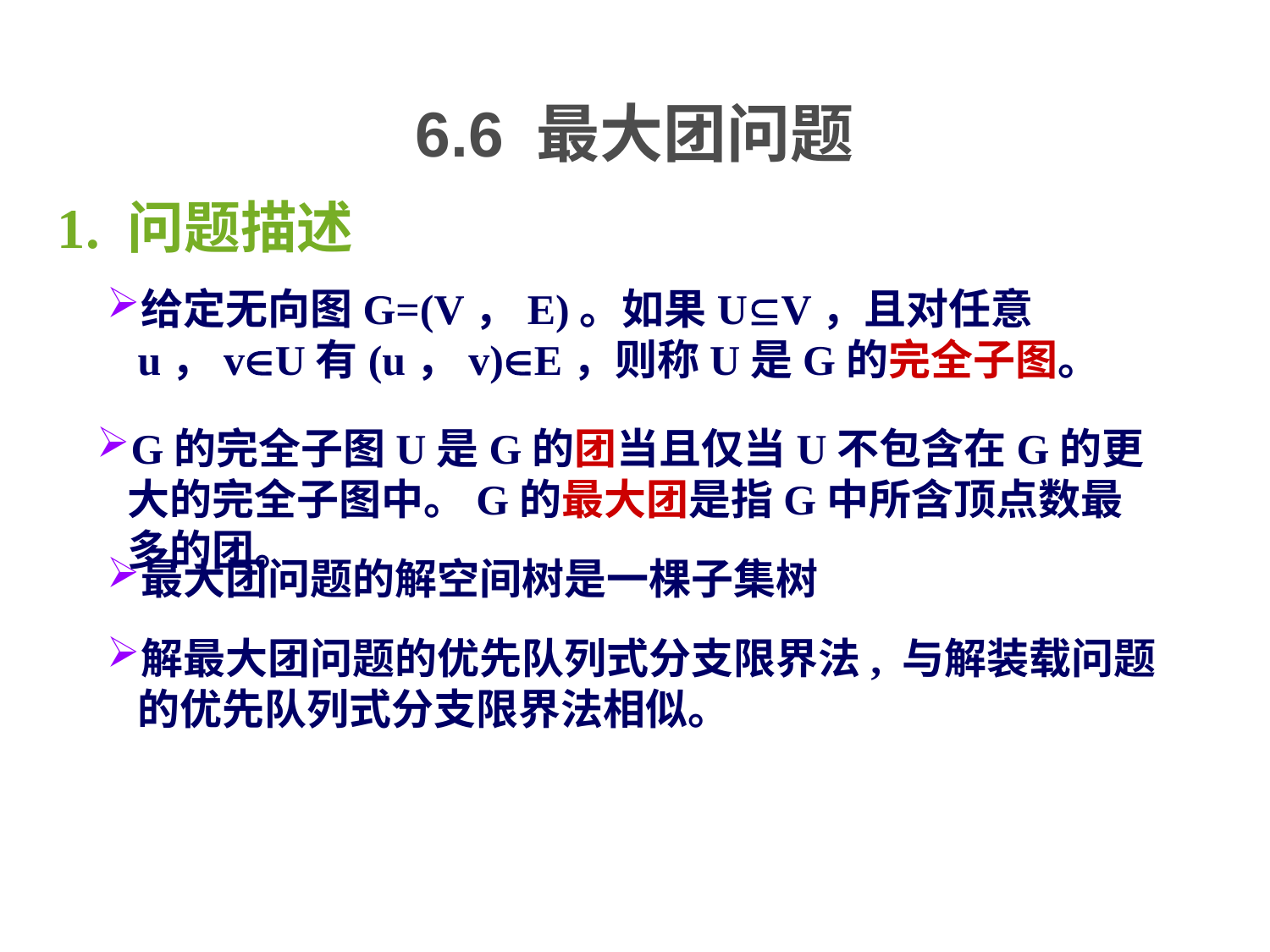

# 6.6 最大团问题
1. 问题描述
给定无向图G=(V，E)。如果U⊆V，且对任意u，v∈U有(u，v)∈E，则称U是G的完全子图。
G的完全子图U是G的团当且仅当U不包含在G的更大的完全子图中。G的最大团是指G中所含顶点数最多的团。
最大团问题的解空间树是一棵子集树
解最大团问题的优先队列式分支限界法, 与解装载问题的优先队列式分支限界法相似。